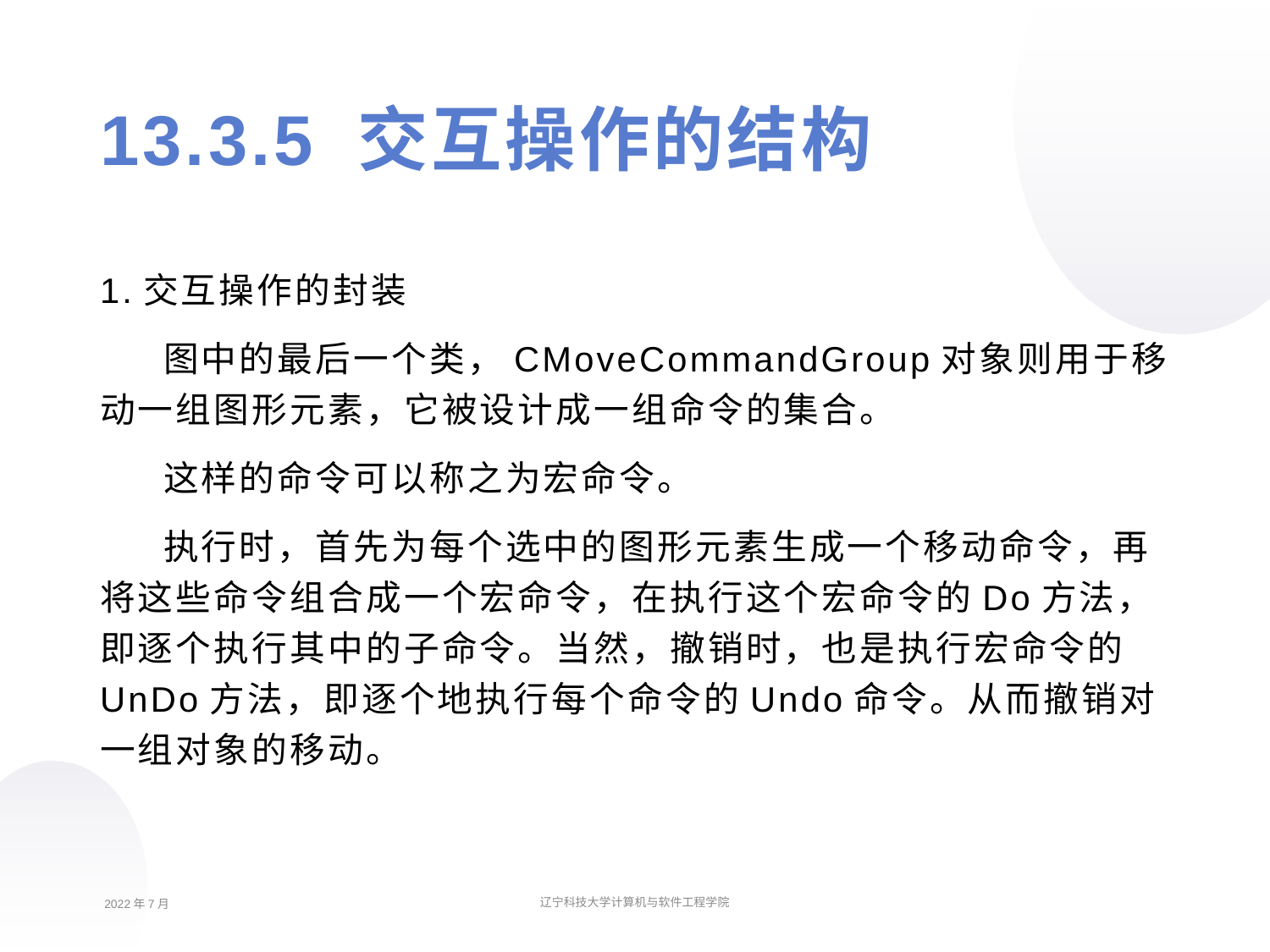

13.3.5 交互操作的结构
1.交互操作的封装
图中的最后一个类，CMoveCommandGroup对象则用于移动一组图形元素，它被设计成一组命令的集合。
这样的命令可以称之为宏命令。
执行时，首先为每个选中的图形元素生成一个移动命令，再将这些命令组合成一个宏命令，在执行这个宏命令的Do方法，即逐个执行其中的子命令。当然，撤销时，也是执行宏命令的UnDo方法，即逐个地执行每个命令的Undo命令。从而撤销对一组对象的移动。

2022年7月
辽宁科技大学计算机与软件工程学院
68